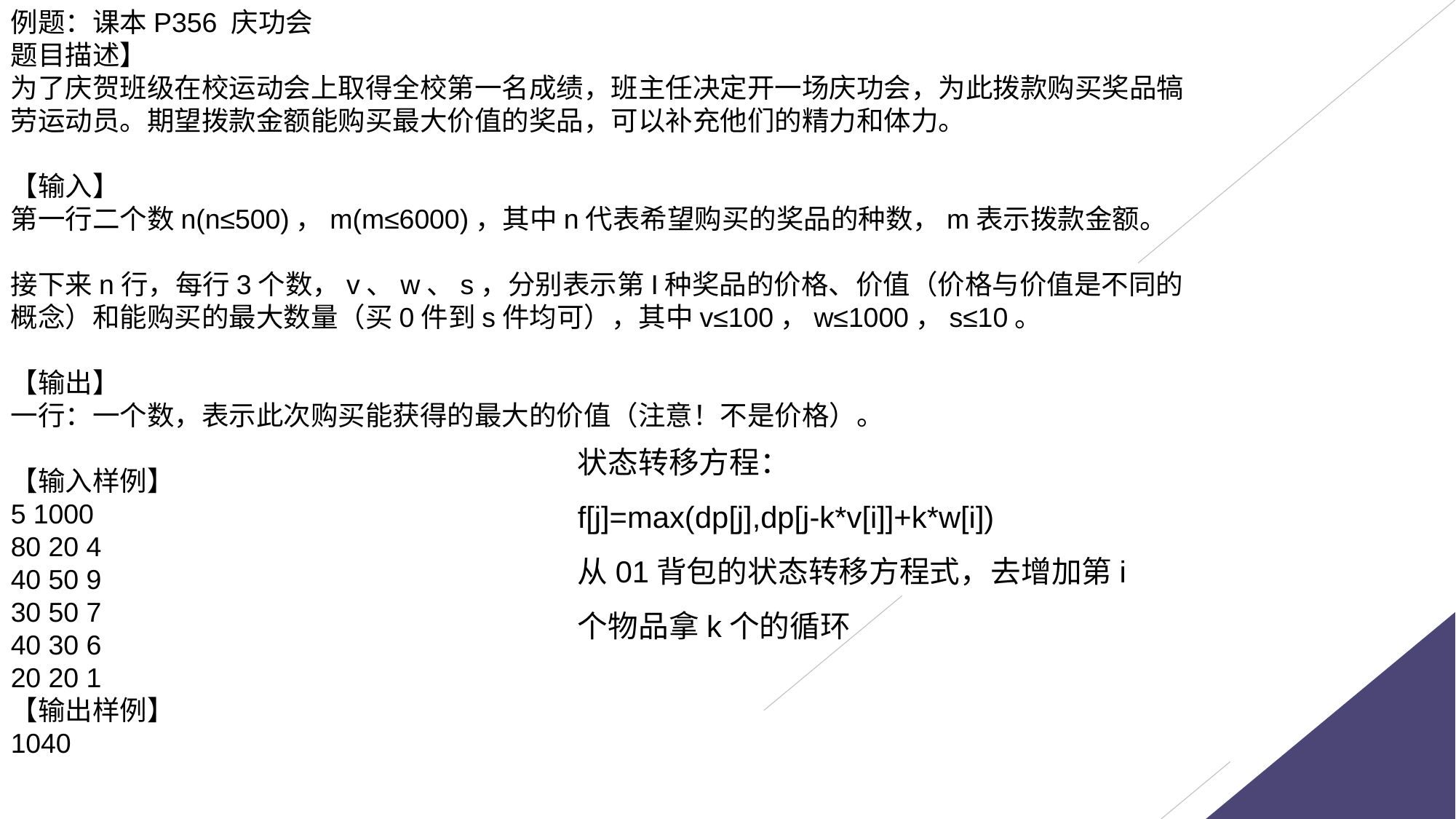

例题：课本P356 庆功会
题目描述】
为了庆贺班级在校运动会上取得全校第一名成绩，班主任决定开一场庆功会，为此拨款购买奖品犒劳运动员。期望拨款金额能购买最大价值的奖品，可以补充他们的精力和体力。

【输入】
第一行二个数n(n≤500)，m(m≤6000)，其中n代表希望购买的奖品的种数，m表示拨款金额。

接下来n行，每行3个数，v、w、s，分别表示第I种奖品的价格、价值（价格与价值是不同的概念）和能购买的最大数量（买0件到s件均可），其中v≤100，w≤1000，s≤10。

【输出】
一行：一个数，表示此次购买能获得的最大的价值（注意！不是价格）。

【输入样例】
5 1000
80 20 4
40 50 9
30 50 7
40 30 6
20 20 1
【输出样例】
1040
状态转移方程：
f[j]=max(dp[j],dp[j-k*v[i]]+k*w[i])
从01背包的状态转移方程式，去增加第i个物品拿k个的循环